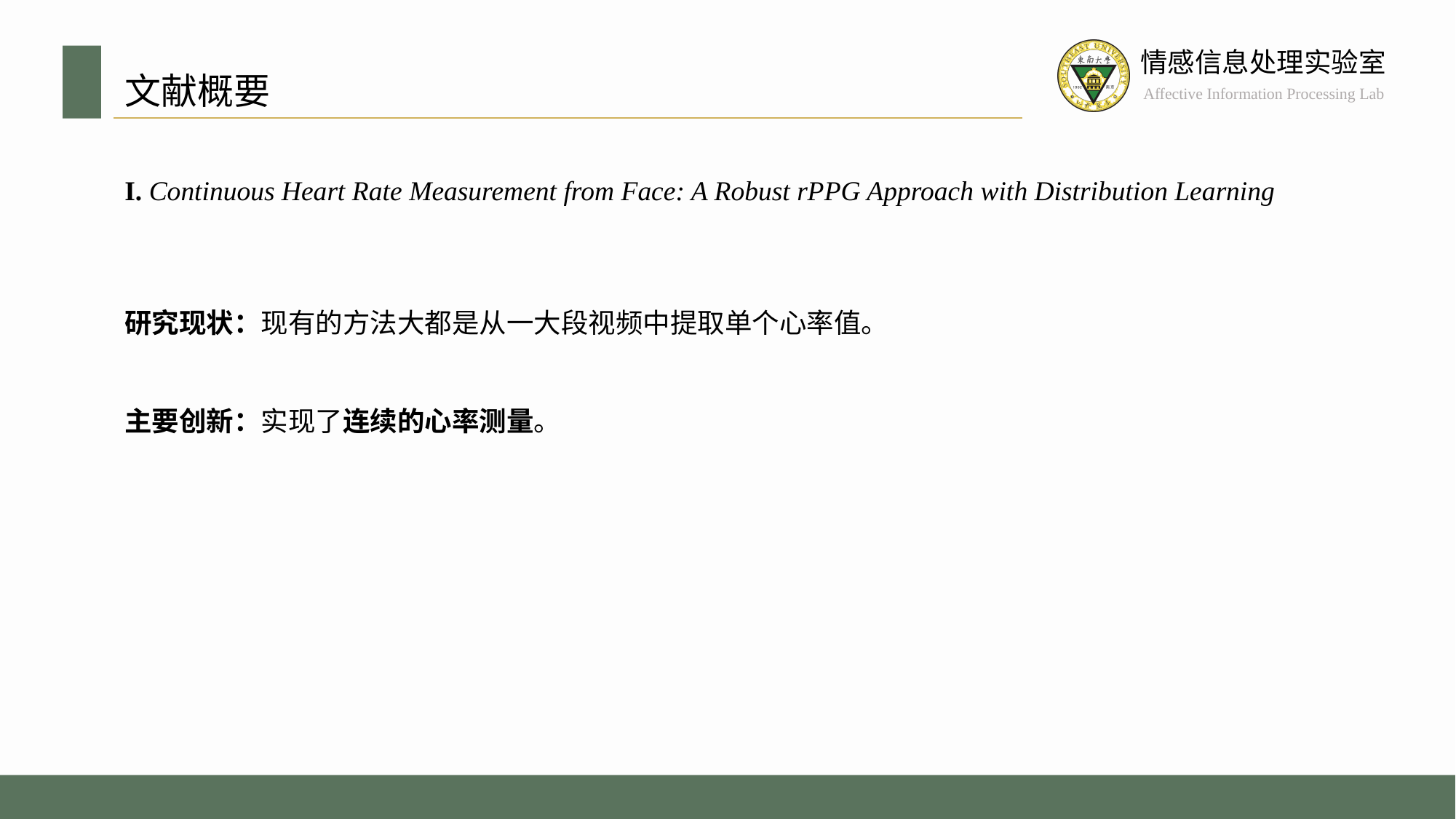

# 文献概要
I. Continuous Heart Rate Measurement from Face: A Robust rPPG Approach with Distribution Learning
研究现状：现有的方法大都是从一大段视频中提取单个心率值。

主要创新：实现了连续的心率测量。